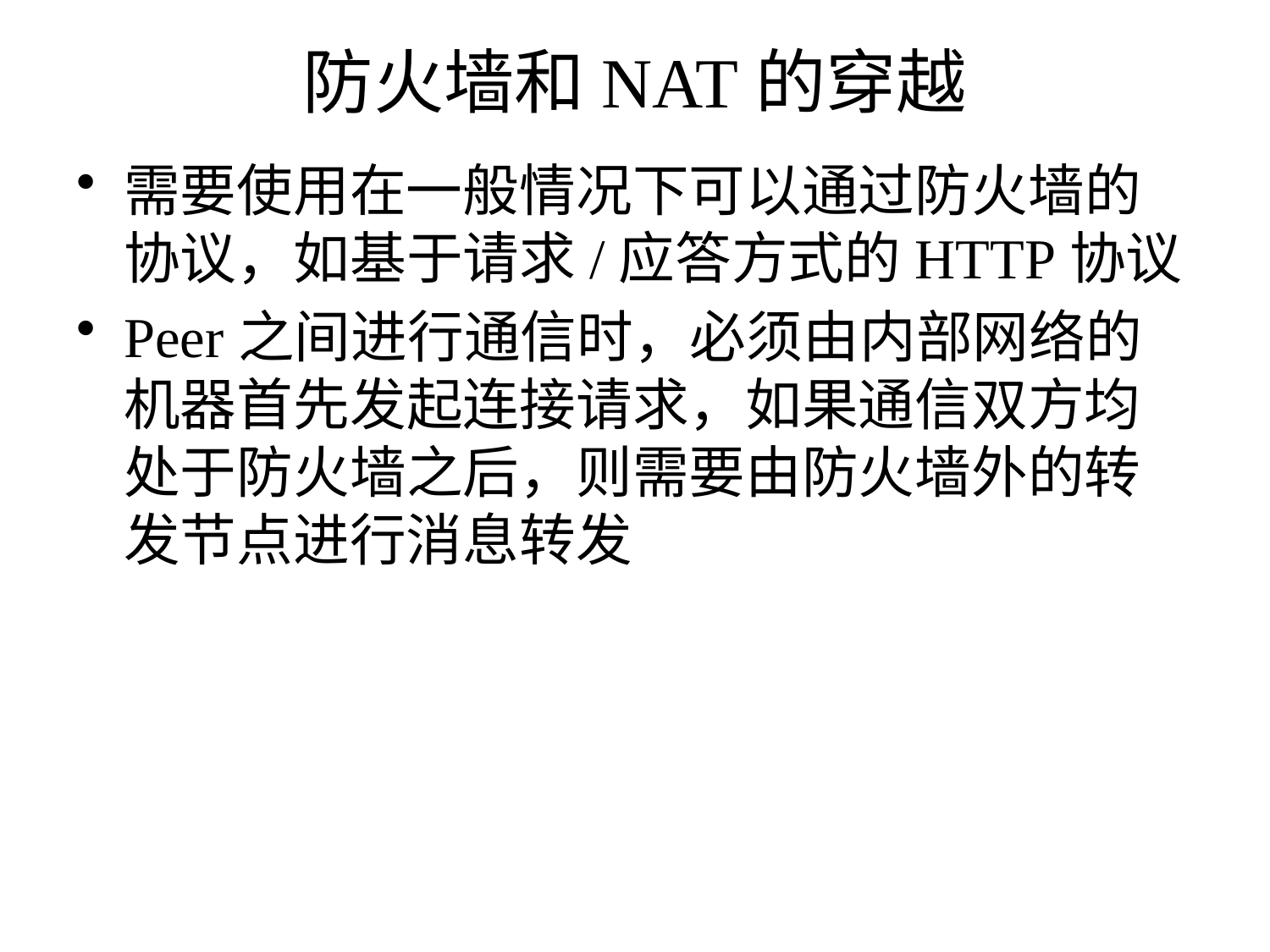

# 防火墙和NAT的穿越
需要使用在一般情况下可以通过防火墙的协议，如基于请求/应答方式的HTTP协议
Peer之间进行通信时，必须由内部网络的机器首先发起连接请求，如果通信双方均处于防火墙之后，则需要由防火墙外的转发节点进行消息转发